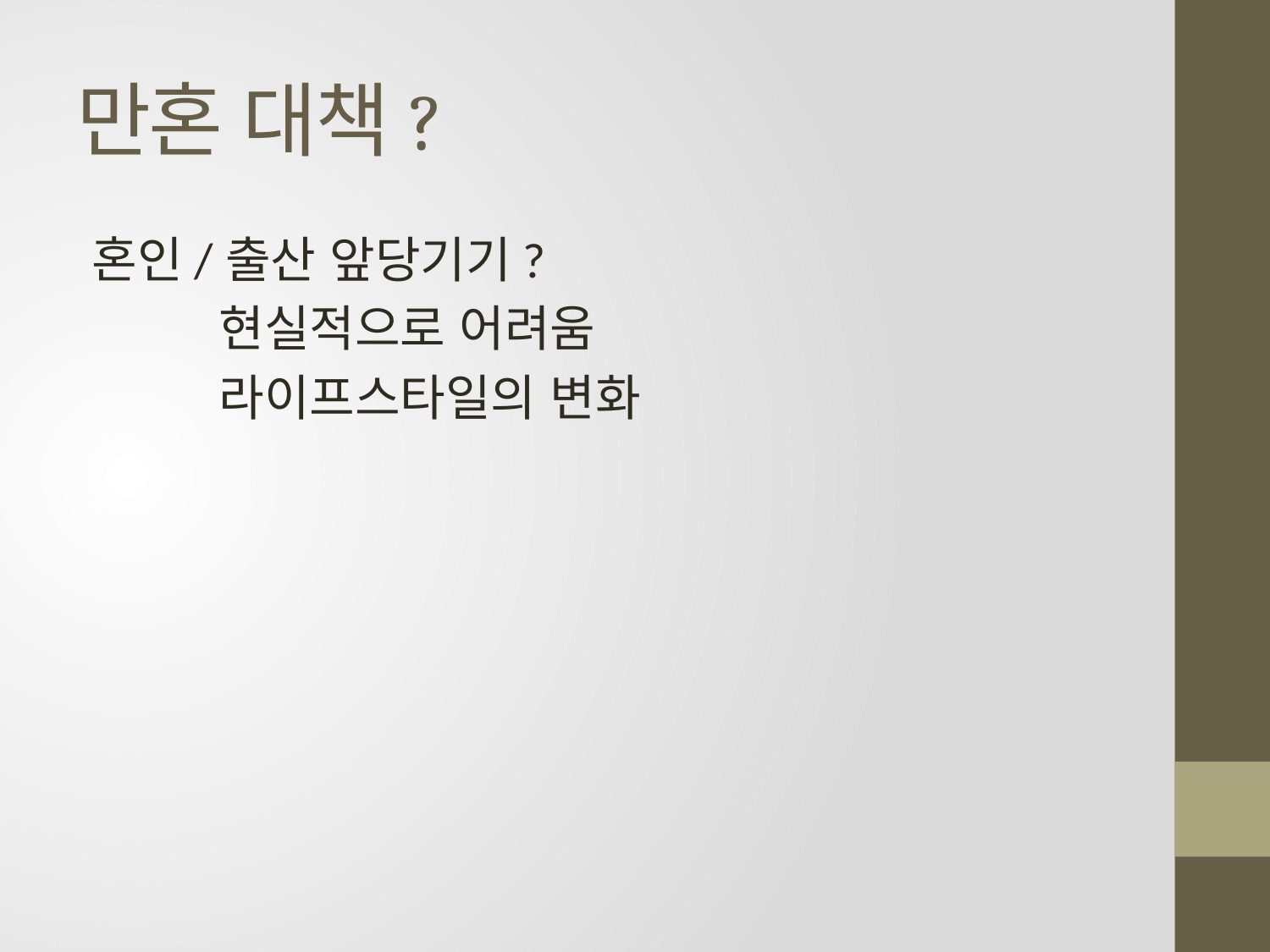

# 만혼 대책?
혼인/출산 앞당기기?
	현실적으로 어려움
	라이프스타일의 변화